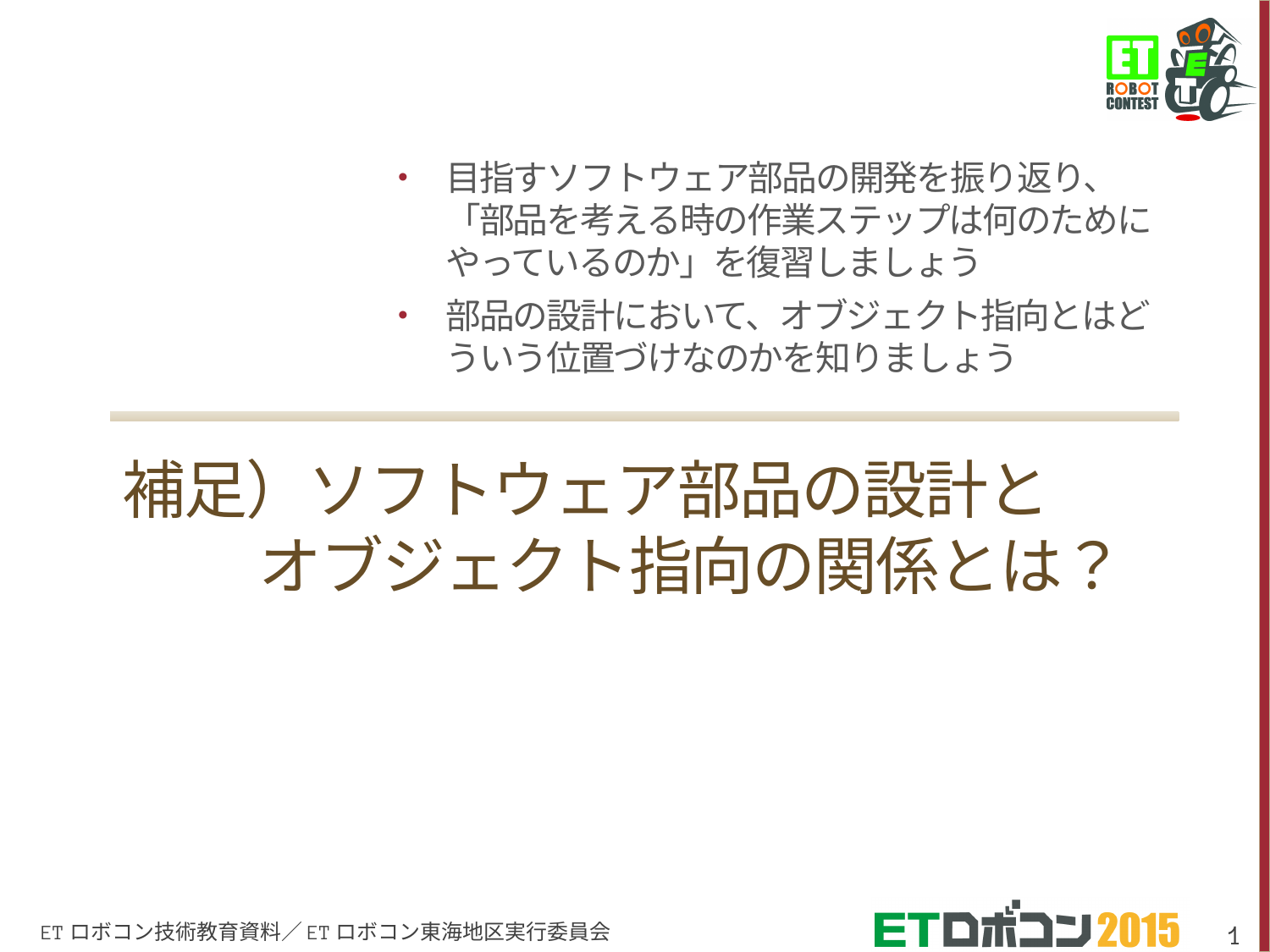

目指すソフトウェア部品の開発を振り返り、「部品を考える時の作業ステップは何のためにやっているのか」を復習しましょう
部品の設計において、オブジェクト指向とはどういう位置づけなのかを知りましょう
# 補足）ソフトウェア部品の設計と 　オブジェクト指向の関係とは？
ETロボコン技術教育資料／ETロボコン東海地区実行委員会
1